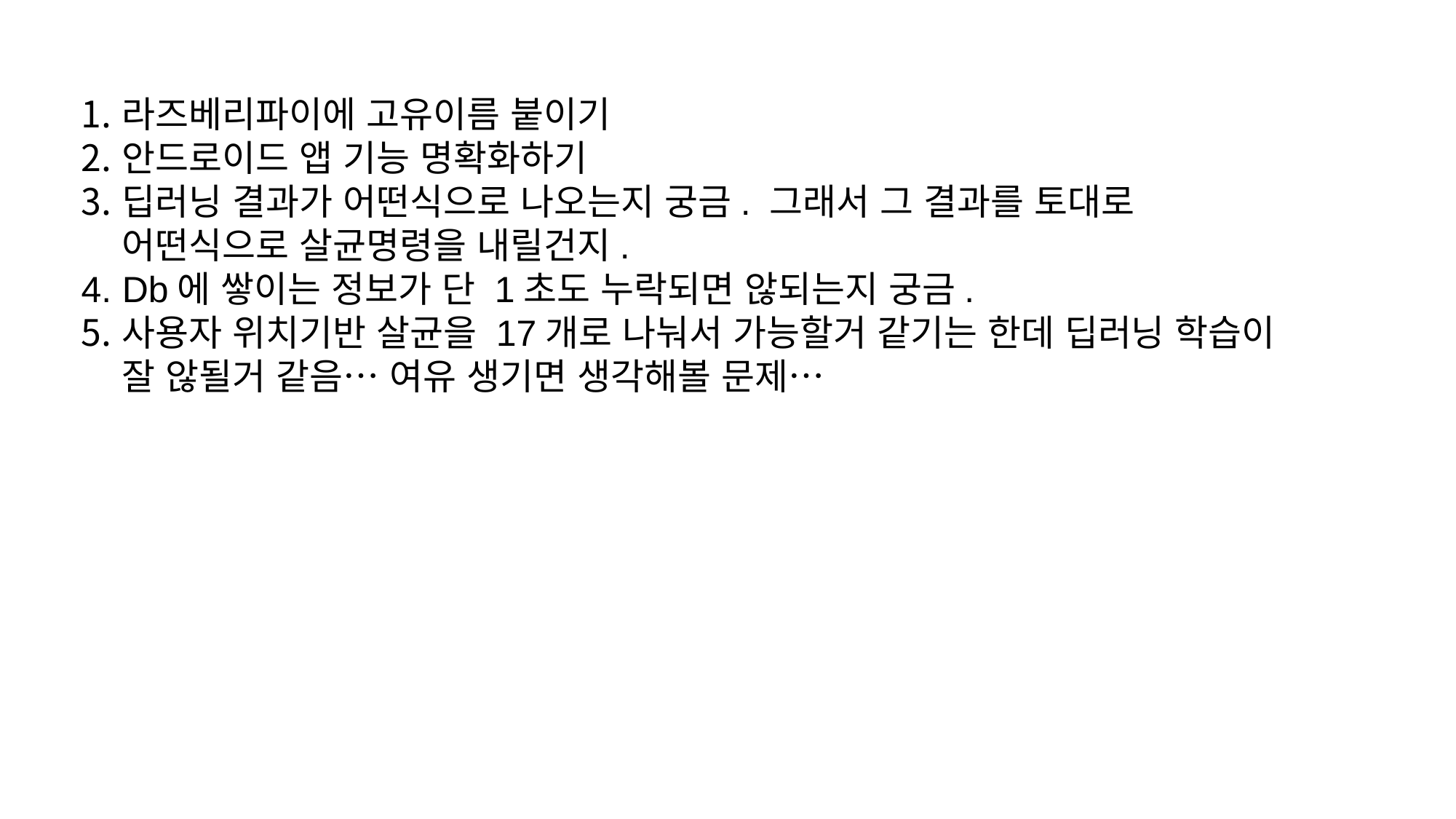

라즈베리파이에 고유이름 붙이기
안드로이드 앱 기능 명확화하기
딥러닝 결과가 어떤식으로 나오는지 궁금. 그래서 그 결과를 토대로 어떤식으로 살균명령을 내릴건지.
Db에 쌓이는 정보가 단 1초도 누락되면 않되는지 궁금.
사용자 위치기반 살균을 17개로 나눠서 가능할거 같기는 한데 딥러닝 학습이 잘 않될거 같음… 여유 생기면 생각해볼 문제…